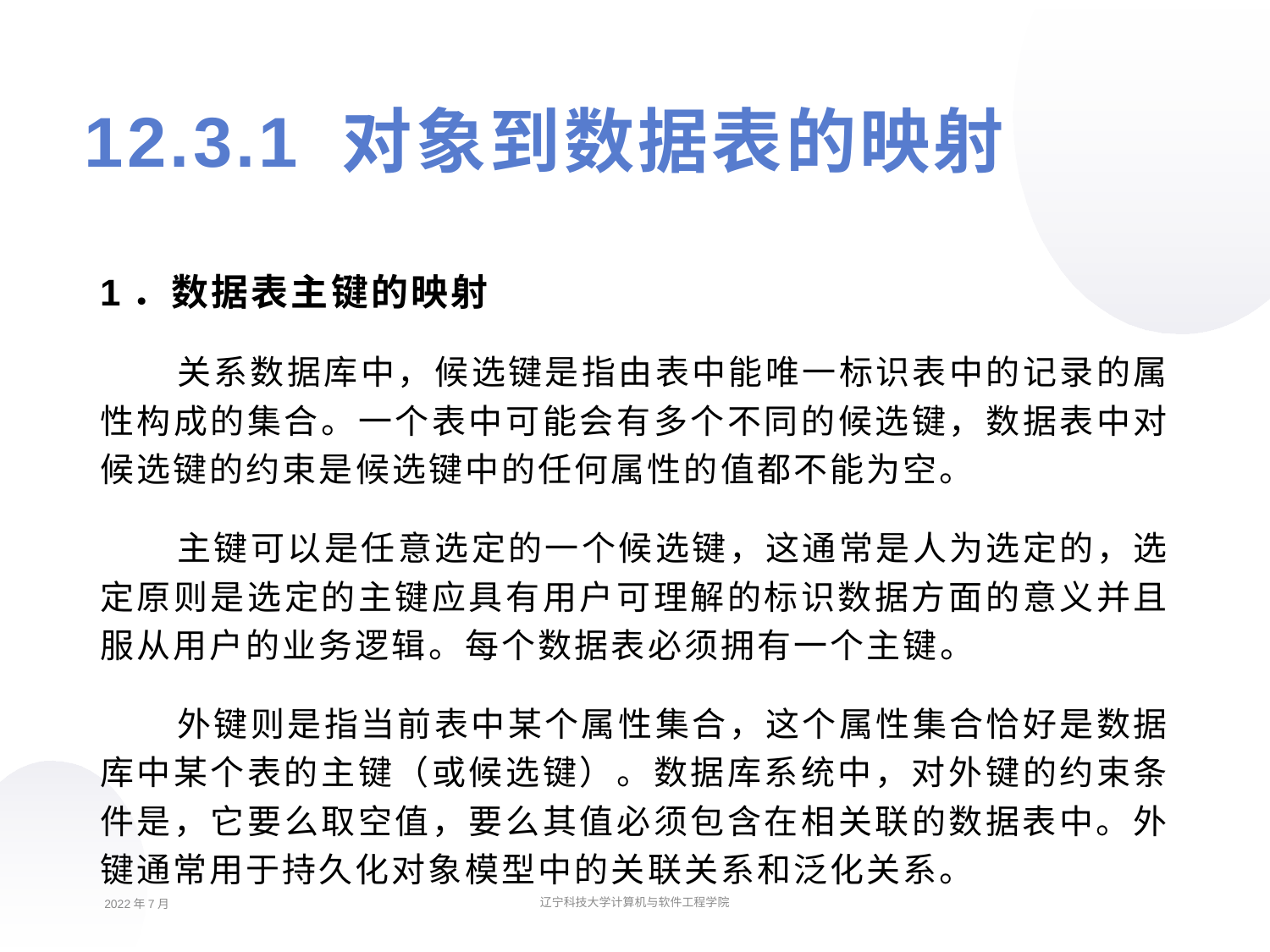

12.3.1 对象到数据表的映射
1．数据表主键的映射
关系数据库中，候选键是指由表中能唯一标识表中的记录的属性构成的集合。一个表中可能会有多个不同的候选键，数据表中对候选键的约束是候选键中的任何属性的值都不能为空。
主键可以是任意选定的一个候选键，这通常是人为选定的，选定原则是选定的主键应具有用户可理解的标识数据方面的意义并且服从用户的业务逻辑。每个数据表必须拥有一个主键。
外键则是指当前表中某个属性集合，这个属性集合恰好是数据库中某个表的主键（或候选键）。数据库系统中，对外键的约束条件是，它要么取空值，要么其值必须包含在相关联的数据表中。外键通常用于持久化对象模型中的关联关系和泛化关系。

2022年7月
辽宁科技大学计算机与软件工程学院
27